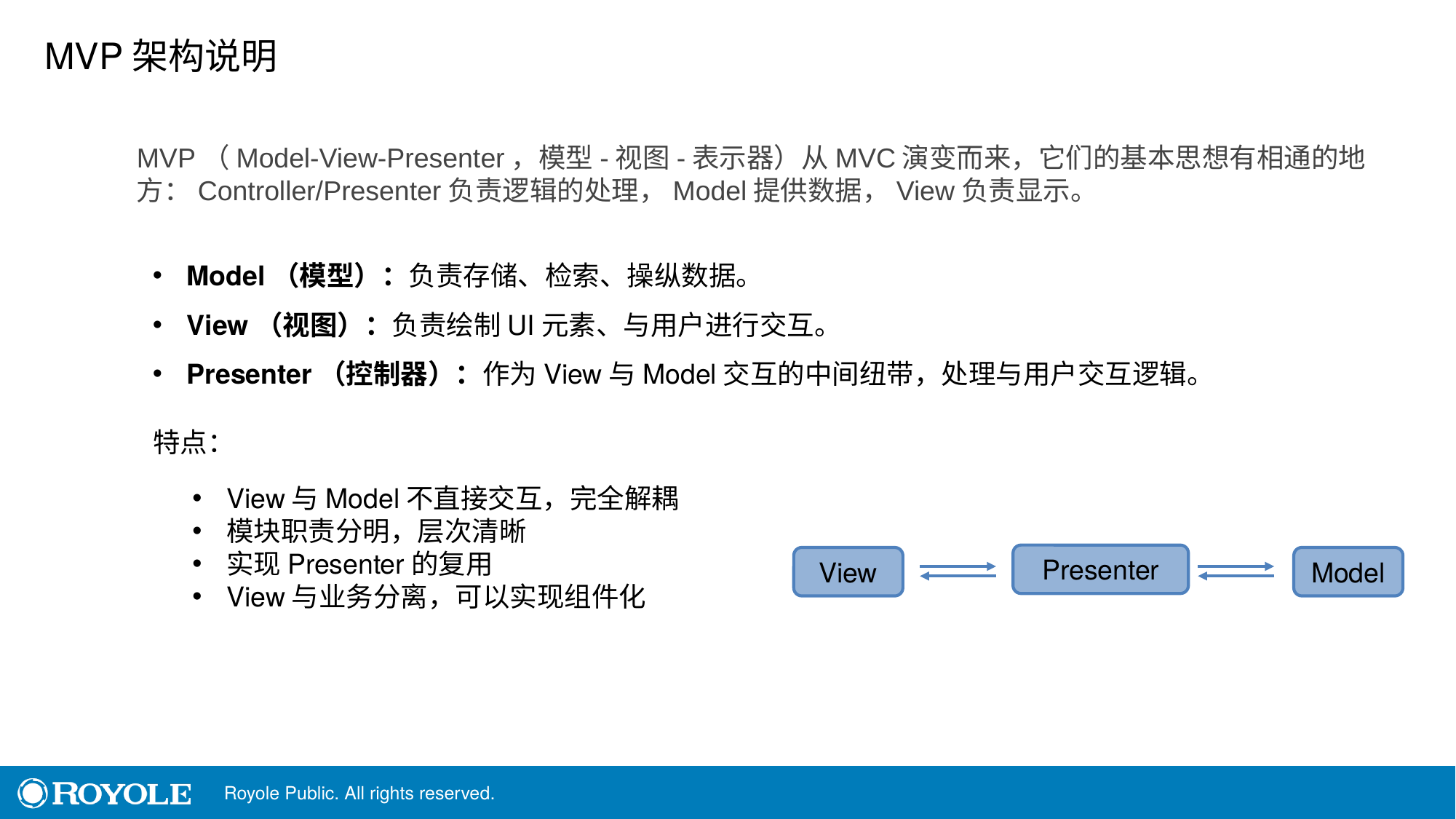

MVP架构说明
MVP（Model-View-Presenter，模型-视图-表示器）从MVC演变而来，它们的基本思想有相通的地方：Controller/Presenter负责逻辑的处理，Model提供数据，View负责显示。
Model（模型）：负责存储、检索、操纵数据。
View（视图）：负责绘制UI元素、与用户进行交互。
Presenter（控制器）：作为View与Model交互的中间纽带，处理与用户交互逻辑。
特点：
View与Model不直接交互，完全解耦
模块职责分明，层次清晰
实现Presenter的复用
View与业务分离，可以实现组件化
Presenter
View
Model